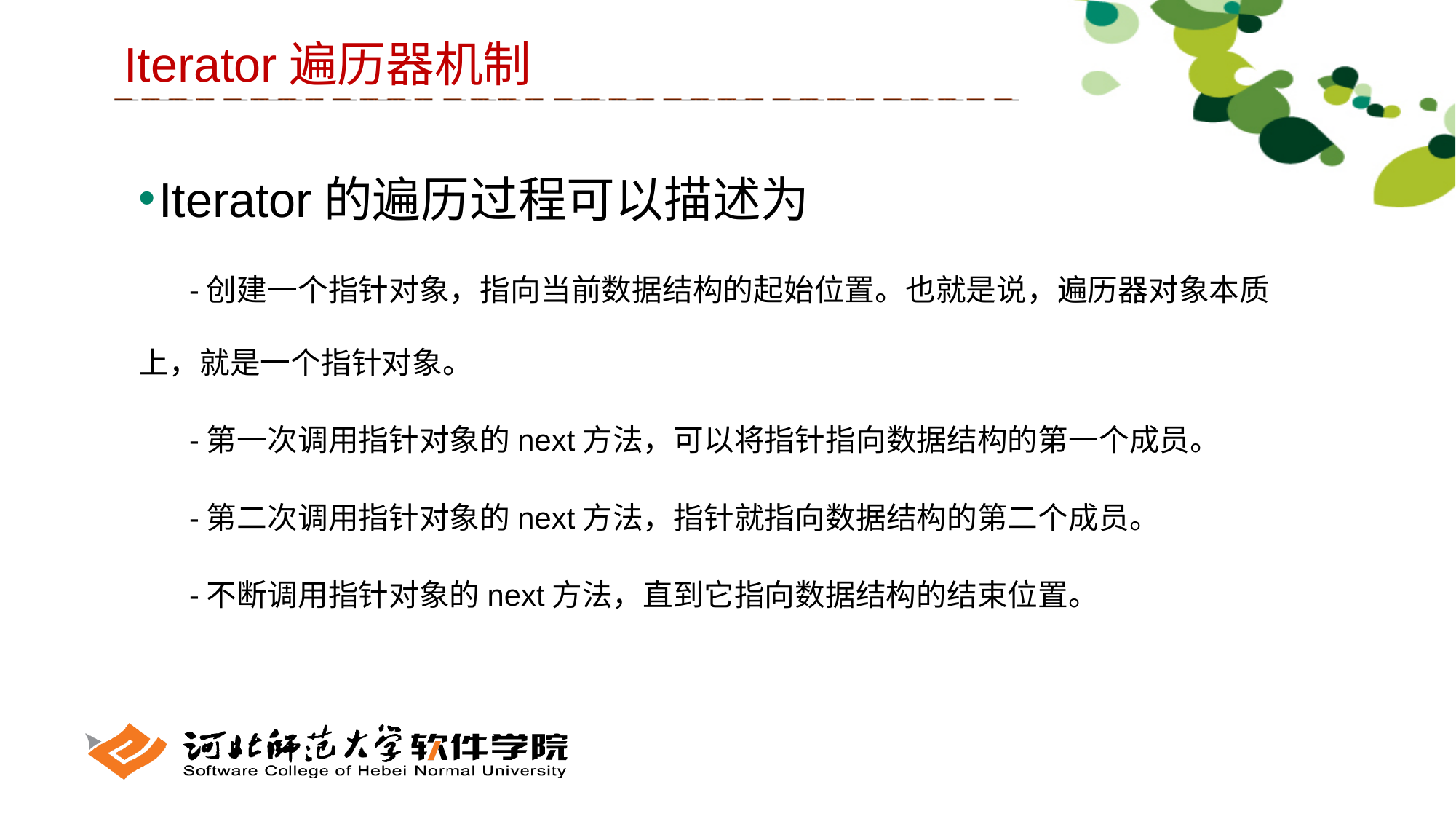

Iterator遍历器机制
Iterator的遍历过程可以描述为
      -创建一个指针对象，指向当前数据结构的起始位置。也就是说，遍历器对象本质上，就是一个指针对象。
      -第一次调用指针对象的next方法，可以将指针指向数据结构的第一个成员。
      -第二次调用指针对象的next方法，指针就指向数据结构的第二个成员。
      -不断调用指针对象的next方法，直到它指向数据结构的结束位置。